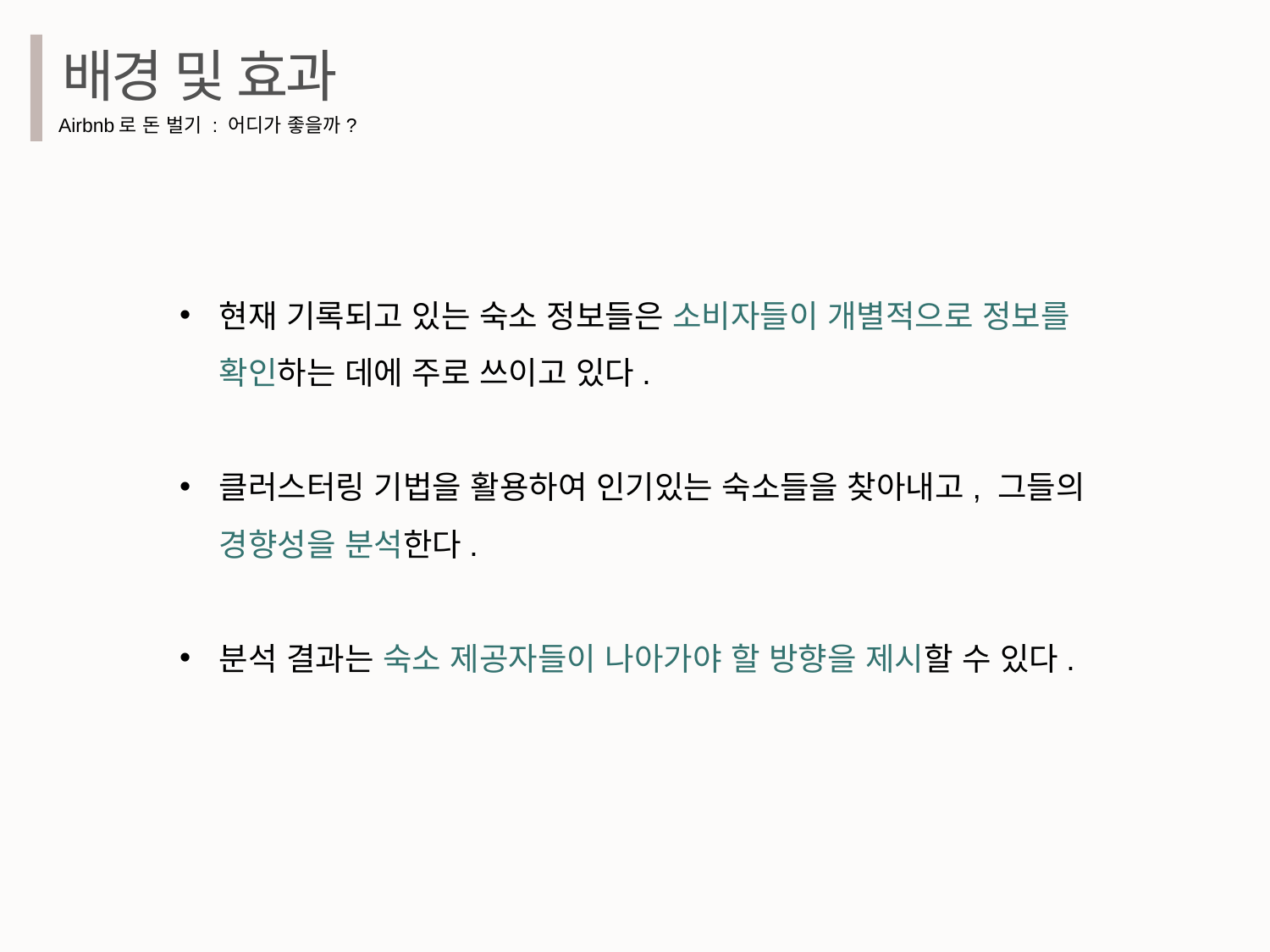

배경 및 효과
Airbnb로 돈 벌기 : 어디가 좋을까?
현재 기록되고 있는 숙소 정보들은 소비자들이 개별적으로 정보를 확인하는 데에 주로 쓰이고 있다.

클러스터링 기법을 활용하여 인기있는 숙소들을 찾아내고, 그들의 경향성을 분석한다.

분석 결과는 숙소 제공자들이 나아가야 할 방향을 제시할 수 있다.